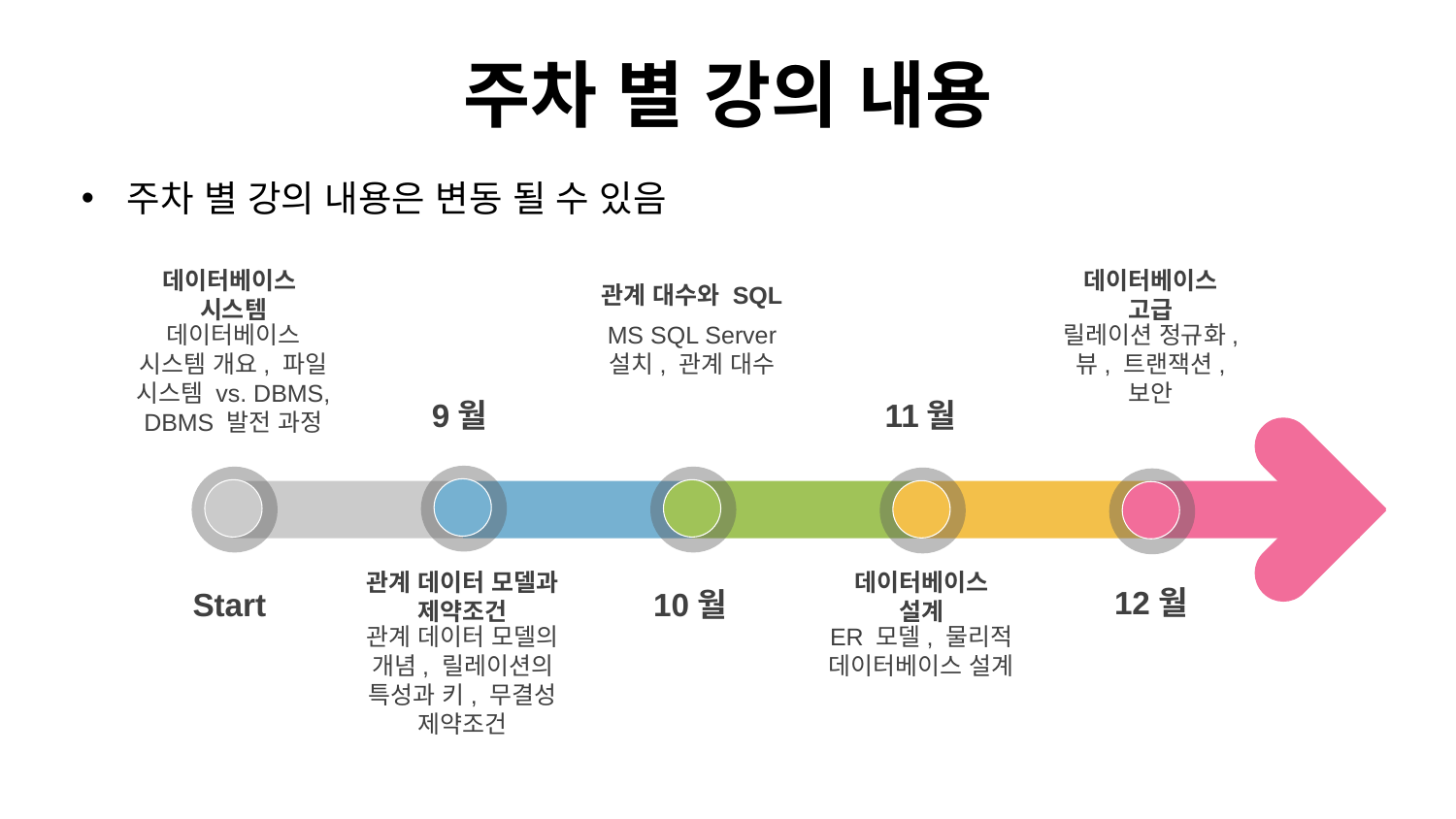

# 주차 별 강의 내용
주차 별 강의 내용은 변동 될 수 있음
데이터베이스
시스템
데이터베이스 시스템 개요, 파일 시스템 vs. DBMS,
DBMS 발전 과정
데이터베이스
고급
릴레이션 정규화, 뷰, 트랜잭션, 보안
관계 대수와 SQL
MS SQL Server 설치, 관계 대수
9월
11월

관계 데이터 모델과 제약조건
관계 데이터 모델의 개념, 릴레이션의 특성과 키, 무결성 제약조건
데이터베이스
설계
ER 모델, 물리적 데이터베이스 설계
12월
Start
10월